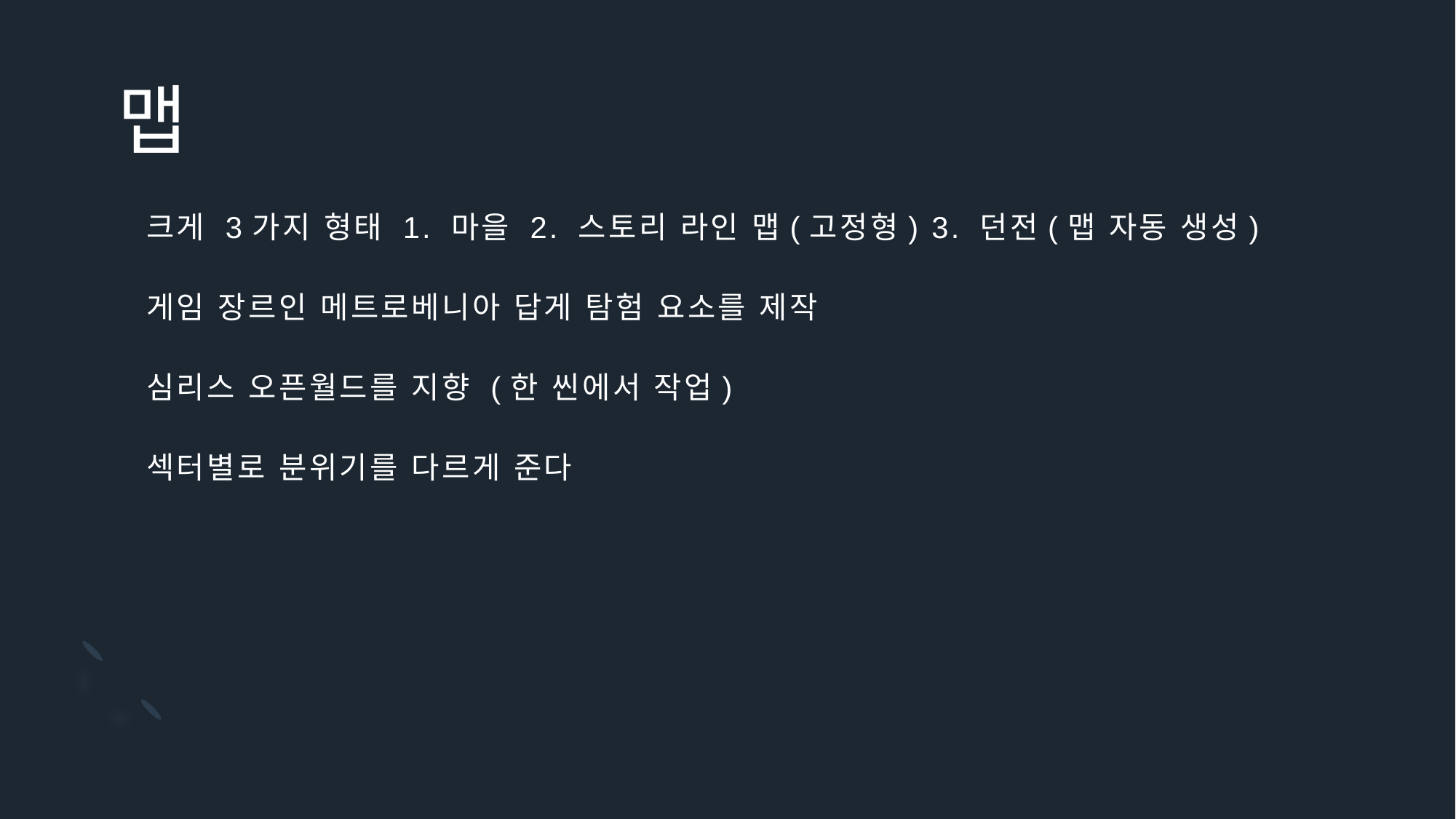

맵
# 크게 3가지 형태 1. 마을 2. 스토리 라인 맵(고정형) 3. 던전(맵 자동 생성) 게임 장르인 메트로베니아 답게 탐험 요소를 제작 심리스 오픈월드를 지향 (한 씬에서 작업) 섹터별로 분위기를 다르게 준다